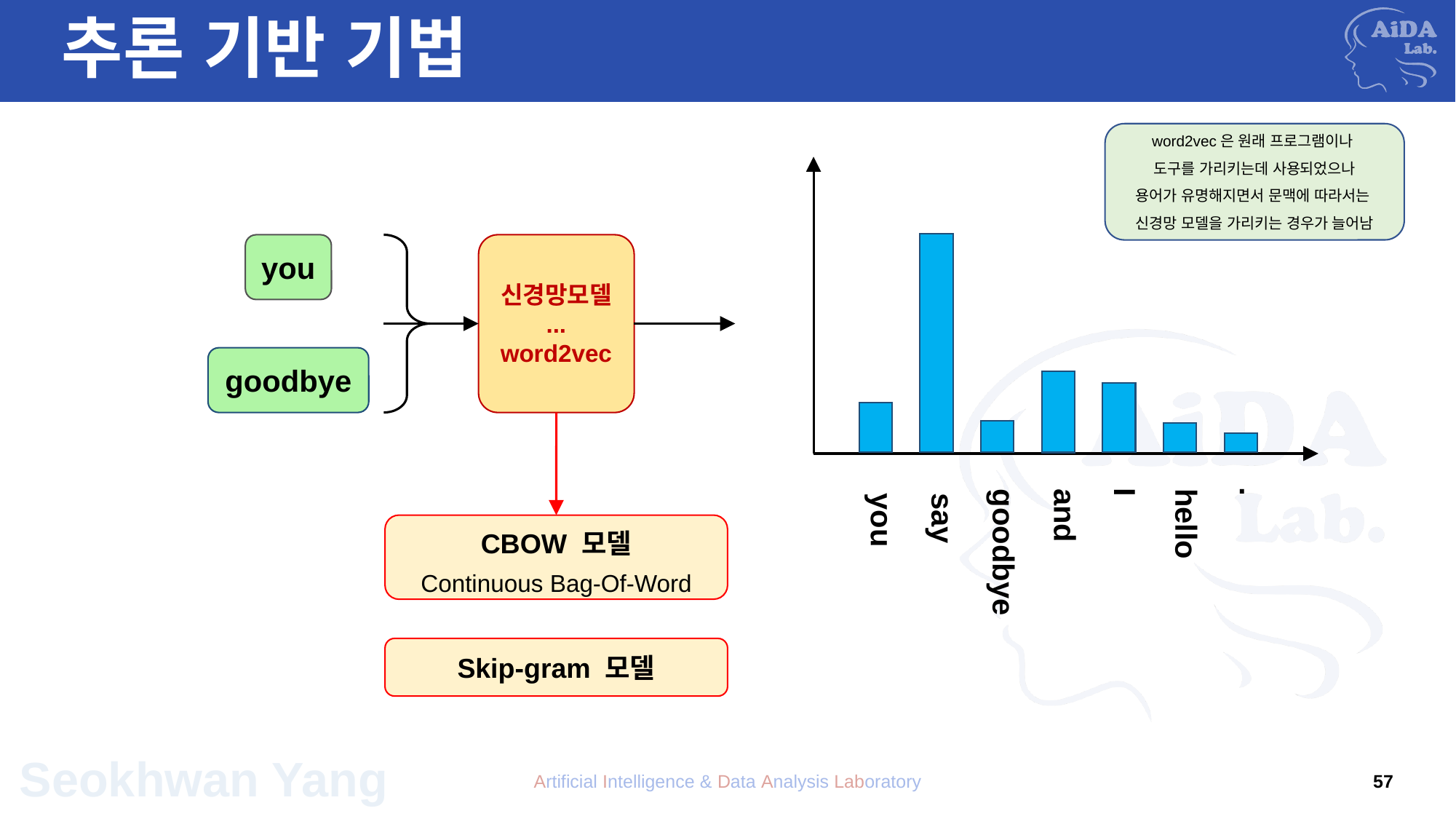

# 추론 기반 기법

word2vec은 원래 프로그램이나
도구를 가리키는데 사용되었으나
용어가 유명해지면서 문맥에 따라서는
신경망 모델을 가리키는 경우가 늘어남

.
I
and
say
you
hello
goodbye

신경망모델
...
word2vec
you
goodbye
CBOW 모델

Continuous Bag-Of-Word
Skip-gram 모델
Artificial Intelligence & Data Analysis Laboratory
57